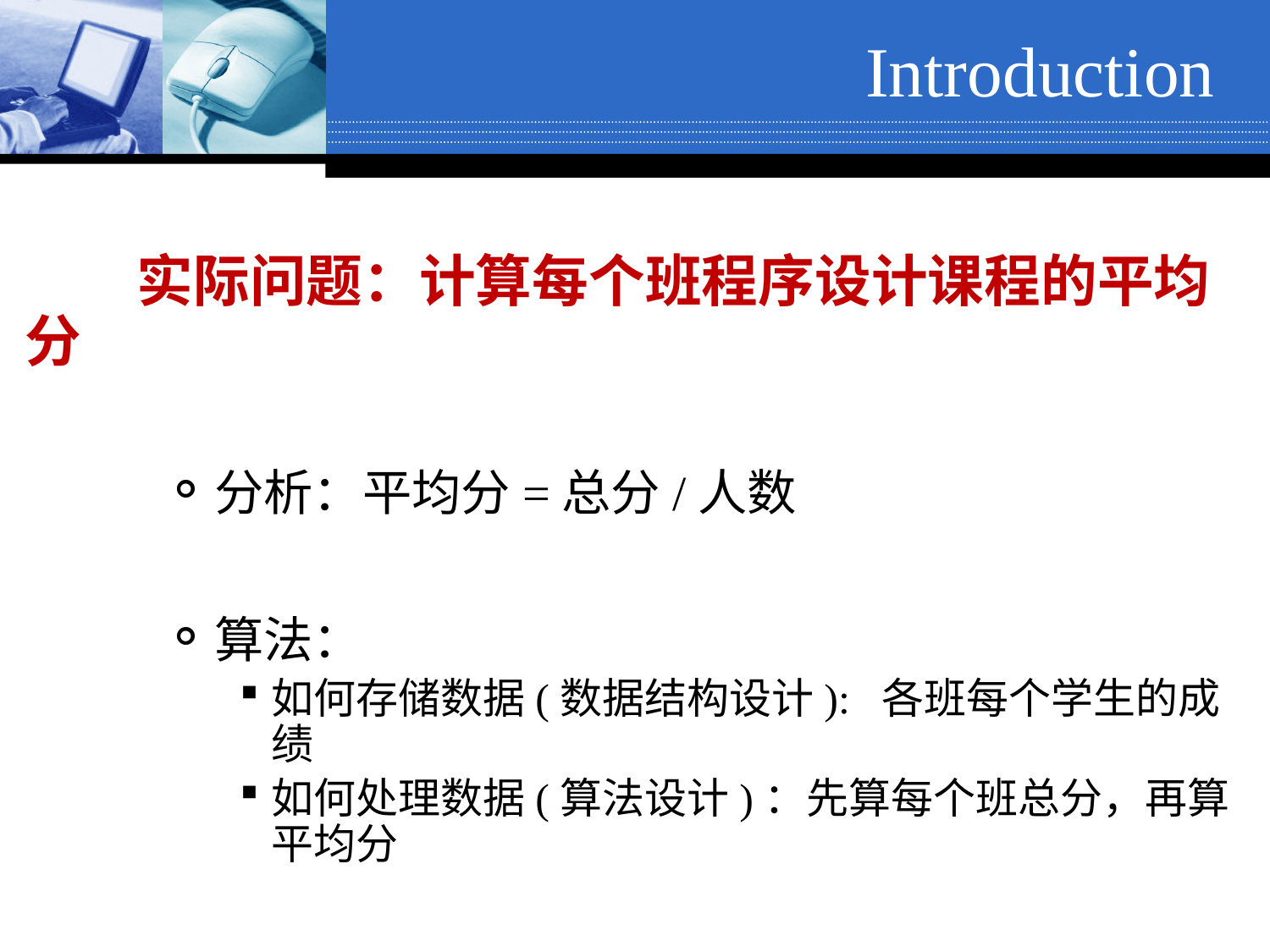

# Introduction
实际问题：计算每个班程序设计课程的平均分

分析：平均分=总分/人数

算法：
如何存储数据(数据结构设计):  各班每个学生的成绩
如何处理数据(算法设计)：先算每个班总分，再算平均分